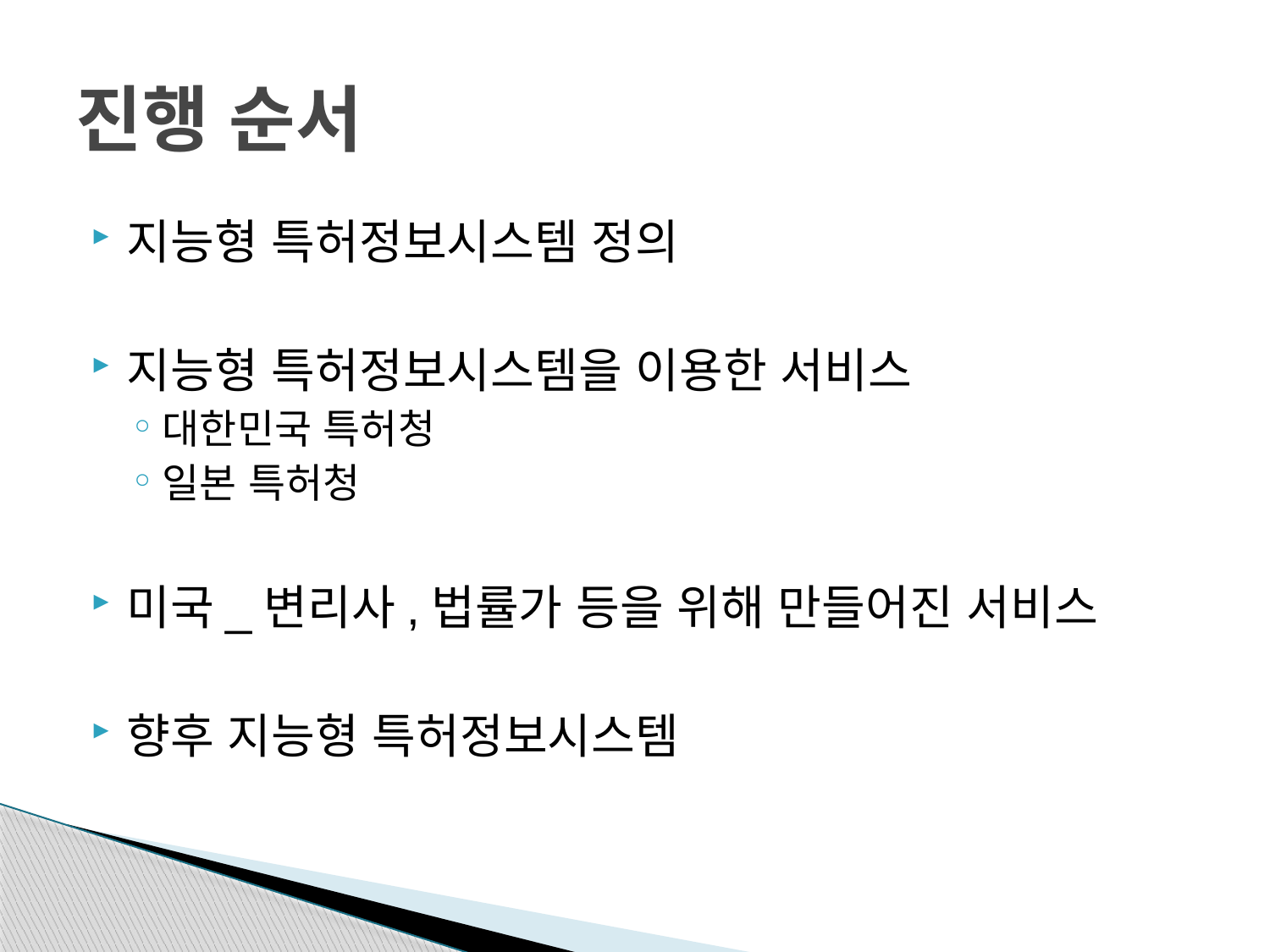

# 진행 순서
지능형 특허정보시스템 정의

지능형 특허정보시스템을 이용한 서비스
대한민국 특허청
일본 특허청

미국_변리사,법률가 등을 위해 만들어진 서비스

향후 지능형 특허정보시스템